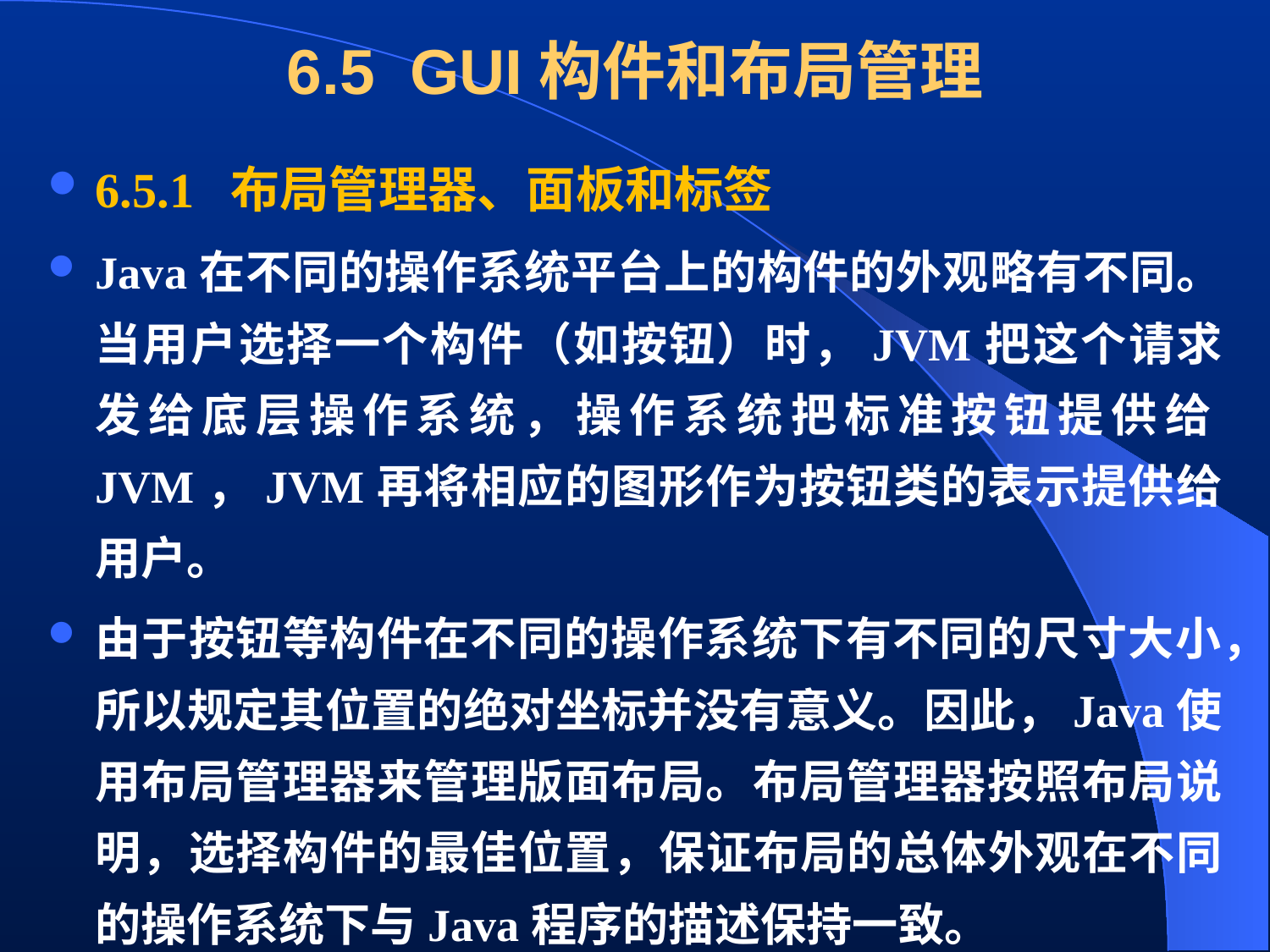

# 6.5  GUI构件和布局管理
6.5.1  布局管理器、面板和标签
Java在不同的操作系统平台上的构件的外观略有不同。当用户选择一个构件（如按钮）时，JVM把这个请求发给底层操作系统，操作系统把标准按钮提供给JVM，JVM再将相应的图形作为按钮类的表示提供给用户。
由于按钮等构件在不同的操作系统下有不同的尺寸大小，所以规定其位置的绝对坐标并没有意义。因此，Java使用布局管理器来管理版面布局。布局管理器按照布局说明，选择构件的最佳位置，保证布局的总体外观在不同的操作系统下与Java程序的描述保持一致。